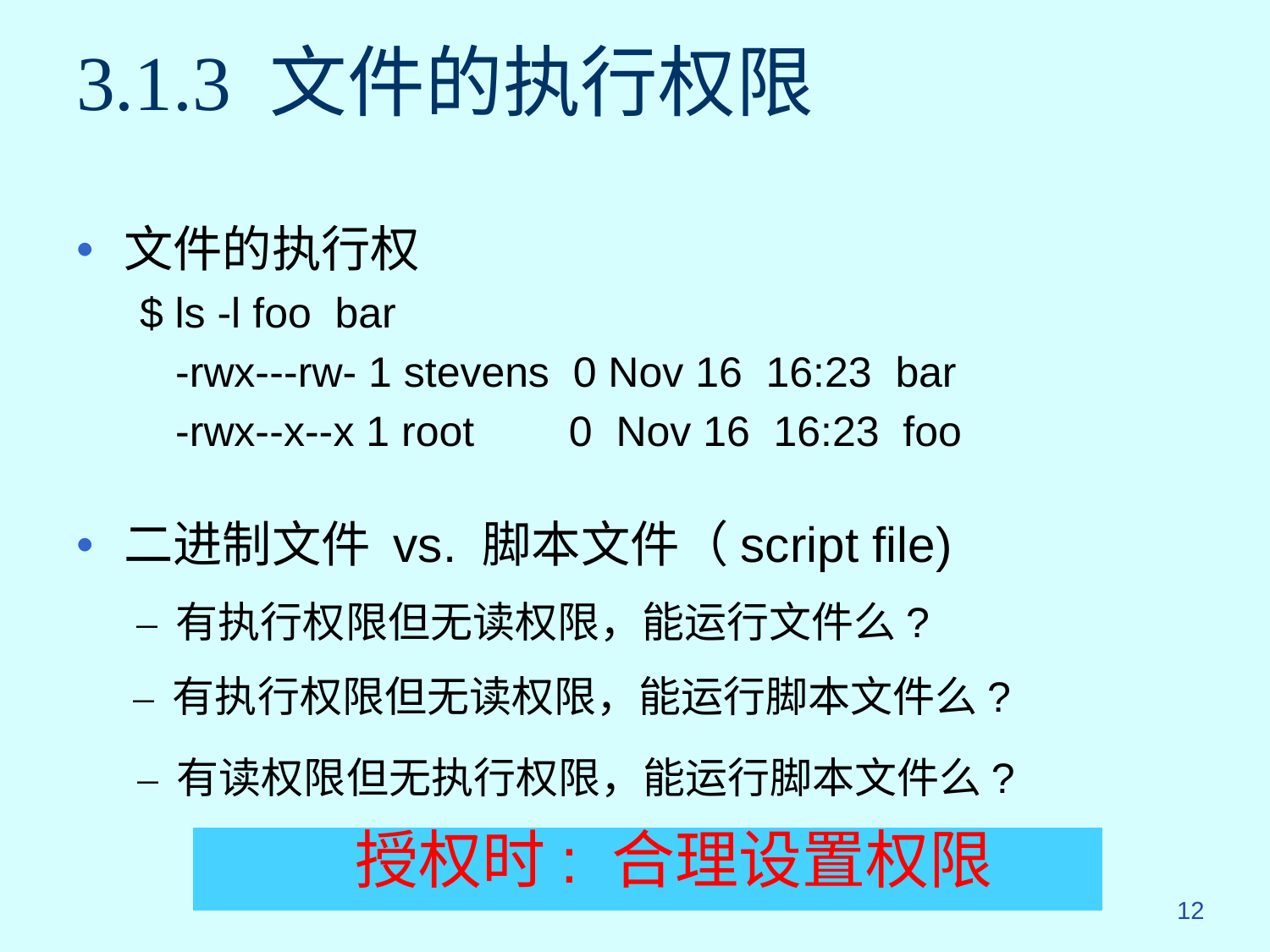

# 3.1.3 文件的执行权限
文件的执行权
$ ls -l foo  bar
   -rwx---rw- 1 stevens  0 Nov 16  16:23  bar
   -rwx--x--x 1 root        0  Nov 16  16:23  foo
二进制文件 vs. 脚本文件（script file)
有执行权限但无读权限，能运行文件么?
有执行权限但无读权限，能运行脚本文件么?
有读权限但无执行权限，能运行脚本文件么?
授权时: 合理设置权限
12
12